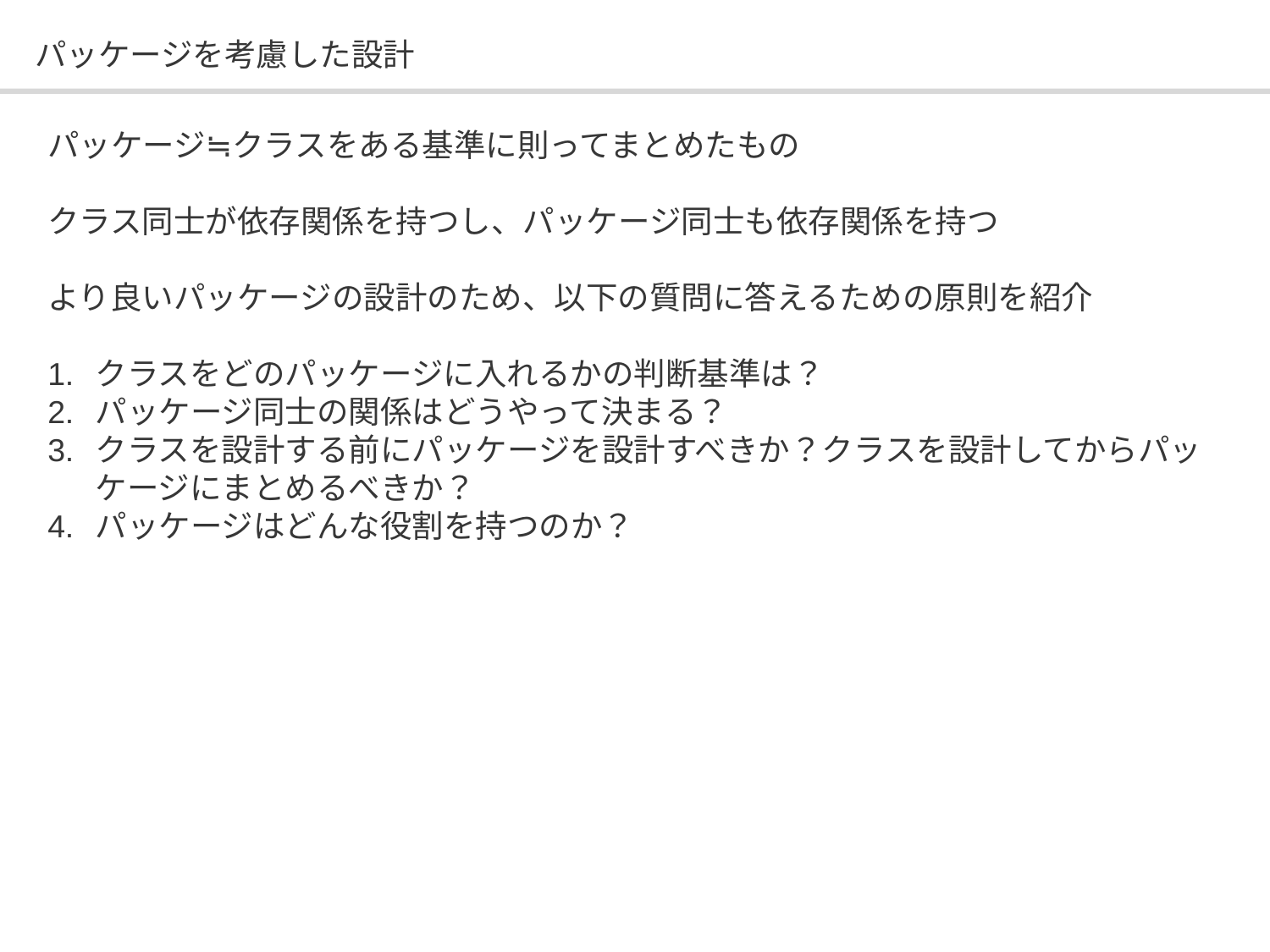

# パッケージを考慮した設計
パッケージ≒クラスをある基準に則ってまとめたもの

クラス同士が依存関係を持つし、パッケージ同士も依存関係を持つ

より良いパッケージの設計のため、以下の質問に答えるための原則を紹介

クラスをどのパッケージに入れるかの判断基準は？
パッケージ同士の関係はどうやって決まる？
クラスを設計する前にパッケージを設計すべきか？クラスを設計してからパッケージにまとめるべきか？
パッケージはどんな役割を持つのか？